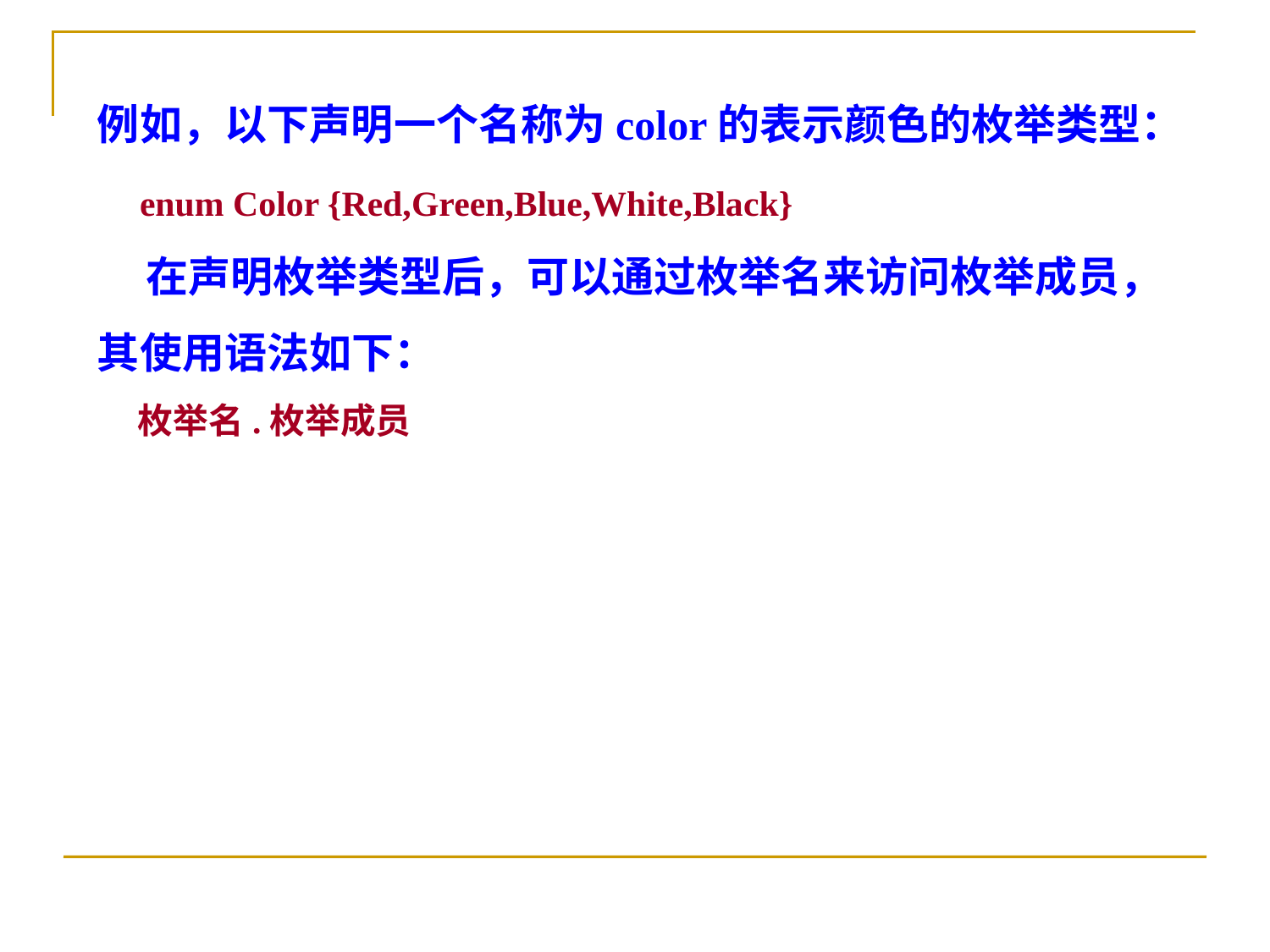

例如，以下声明一个名称为color的表示颜色的枚举类型：
    enum Color {Red,Green,Blue,White,Black}
    在声明枚举类型后，可以通过枚举名来访问枚举成员，其使用语法如下：
    枚举名.枚举成员